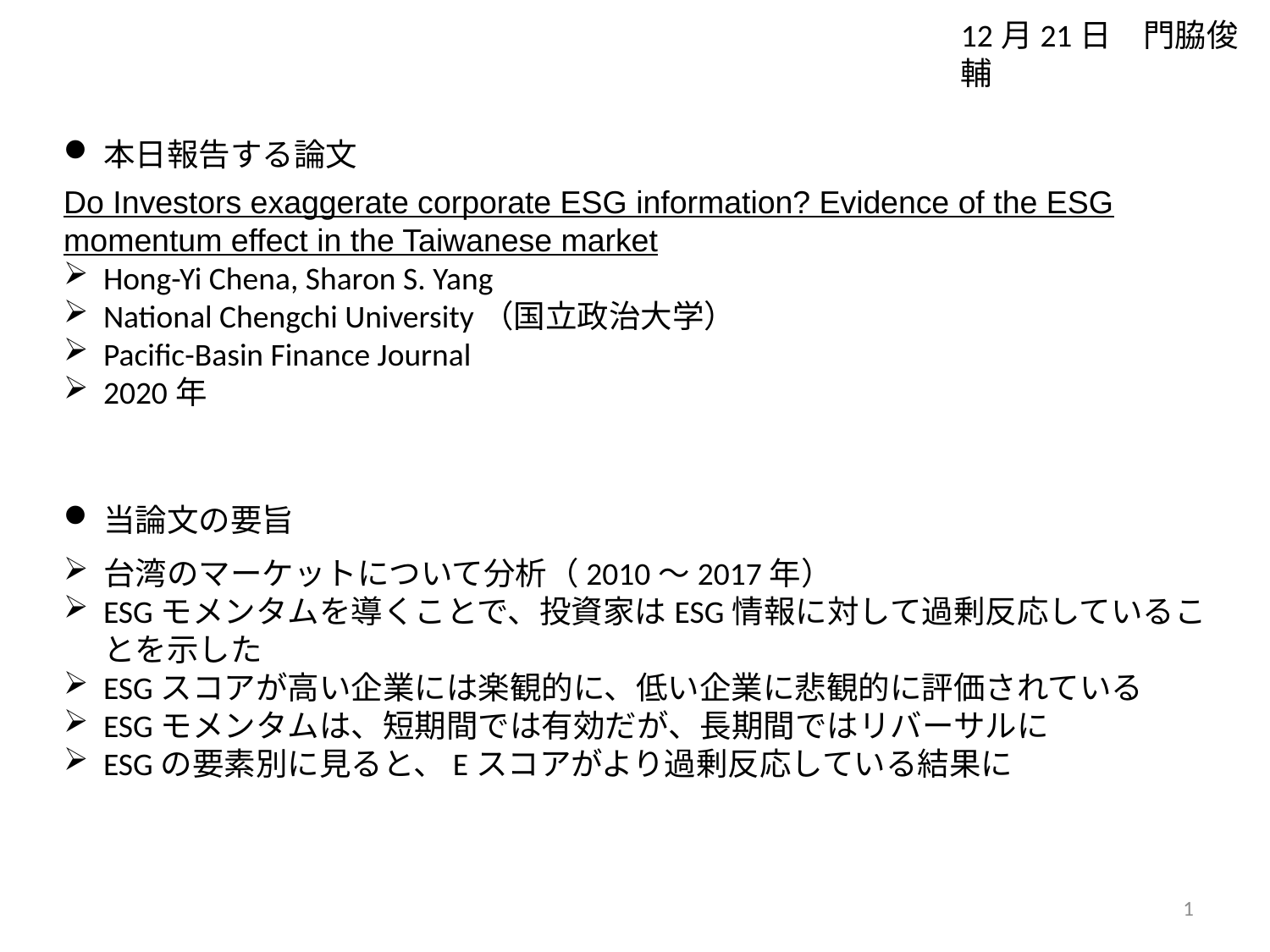

12月21日　門脇俊輔
本日報告する論文
Do Investors exaggerate corporate ESG information? Evidence of the ESG momentum effect in the Taiwanese market
Hong-Yi Chena, Sharon S. Yang
National Chengchi University（国立政治大学）
Pacific-Basin Finance Journal
2020年
当論文の要旨
台湾のマーケットについて分析（2010〜2017年）
ESGモメンタムを導くことで、投資家はESG情報に対して過剰反応していることを示した
ESGスコアが高い企業には楽観的に、低い企業に悲観的に評価されている
ESGモメンタムは、短期間では有効だが、長期間ではリバーサルに
ESGの要素別に見ると、Eスコアがより過剰反応している結果に
1